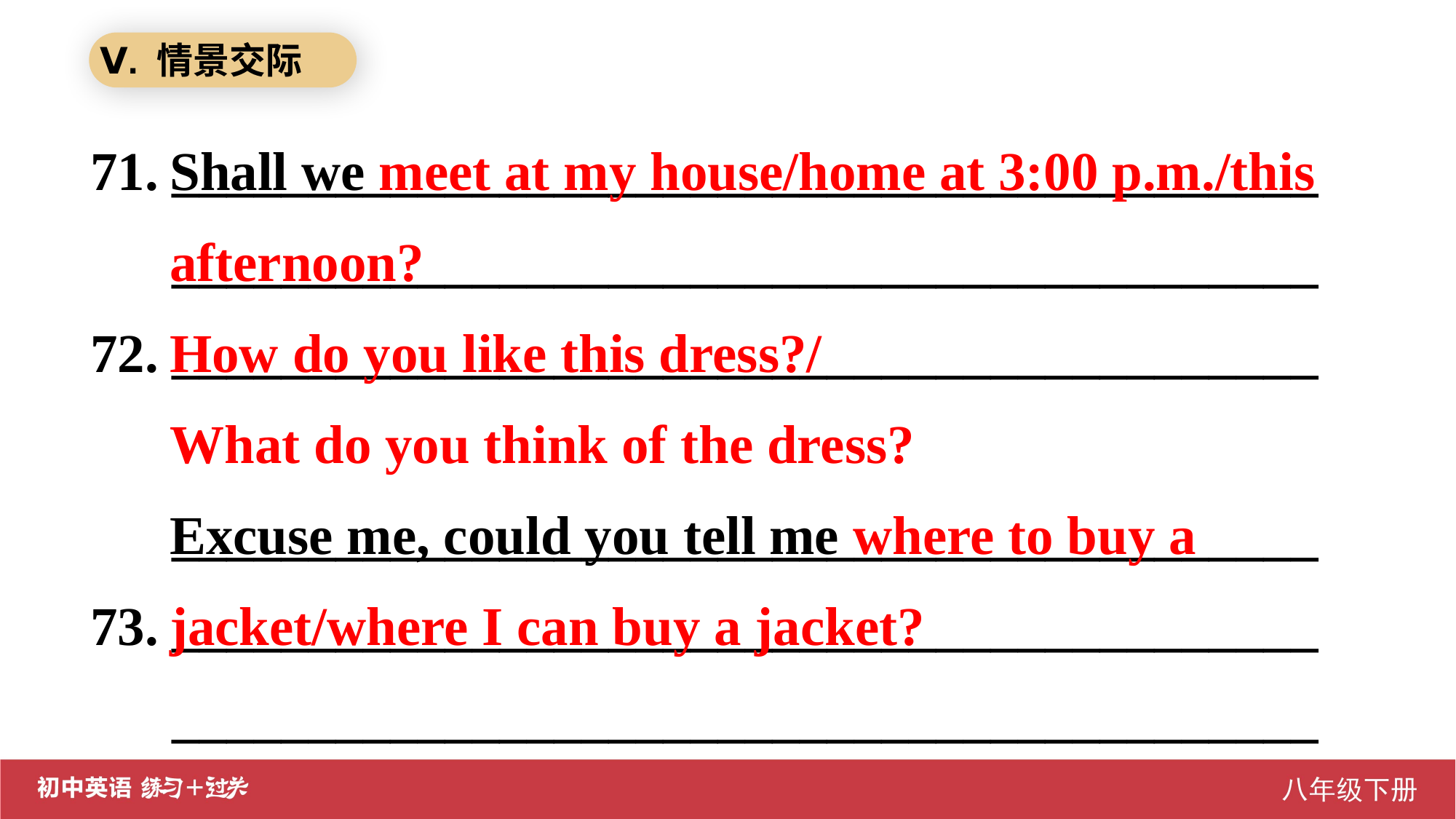

Ⅴ. 情景交际
71. __________________________________________
      __________________________________________
72. __________________________________________
      __________________________________________
73. __________________________________________
      __________________________________________
Shall we meet at my house/home at 3:00 p.m./this afternoon?
How do you like this dress?/
What do you think of the dress?
Excuse me, could you tell me where to buy a jacket/where I can buy a jacket?